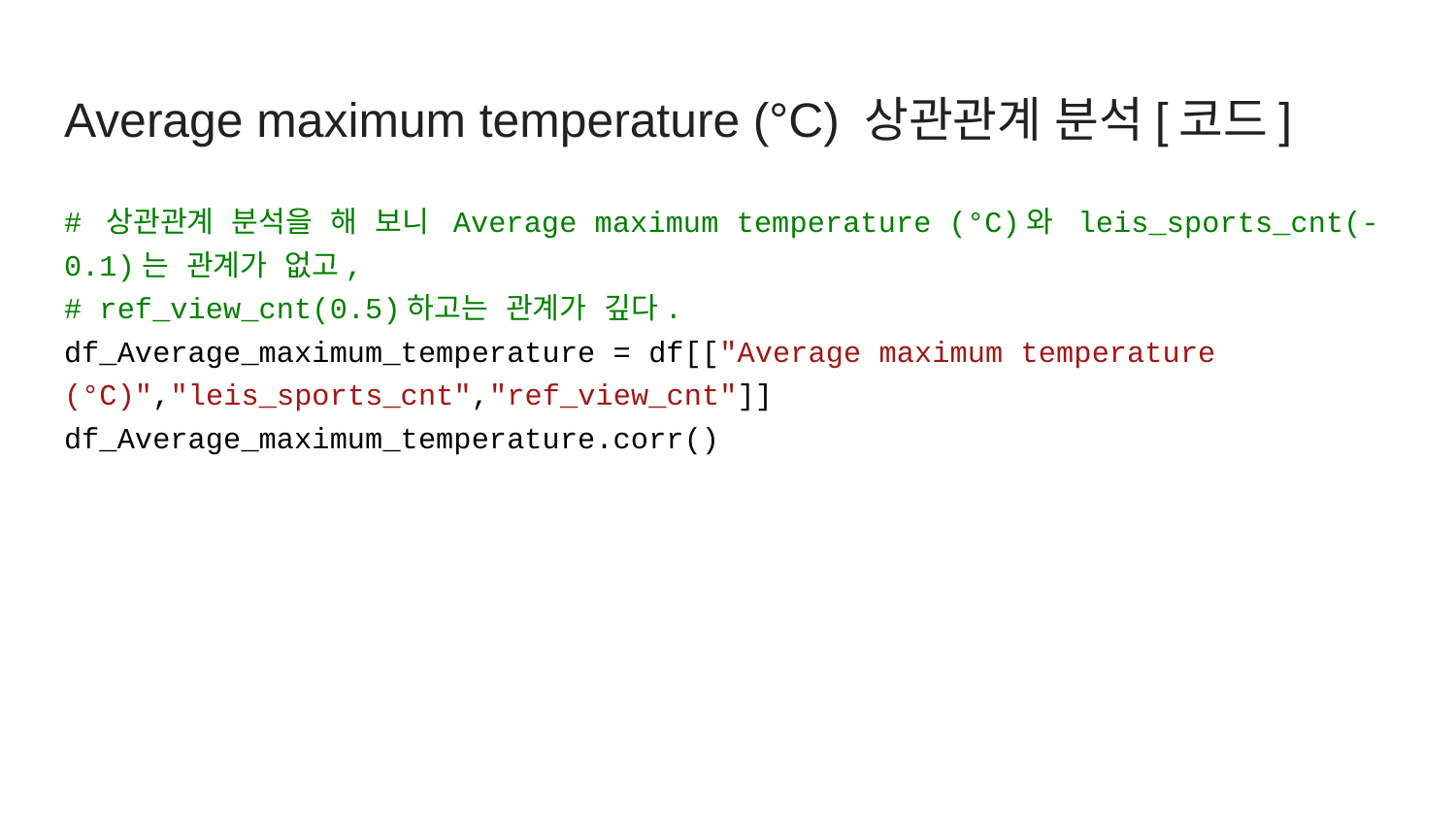

# Average maximum temperature (°C) 상관관계 분석[코드]
# 상관관계 분석을 해 보니 Average maximum temperature (°C)와 leis_sports_cnt(-0.1)는 관계가 없고,
# ref_view_cnt(0.5)하고는 관계가 깊다.
df_Average_maximum_temperature = df[["Average maximum temperature (°C)","leis_sports_cnt","ref_view_cnt"]]
df_Average_maximum_temperature.corr()